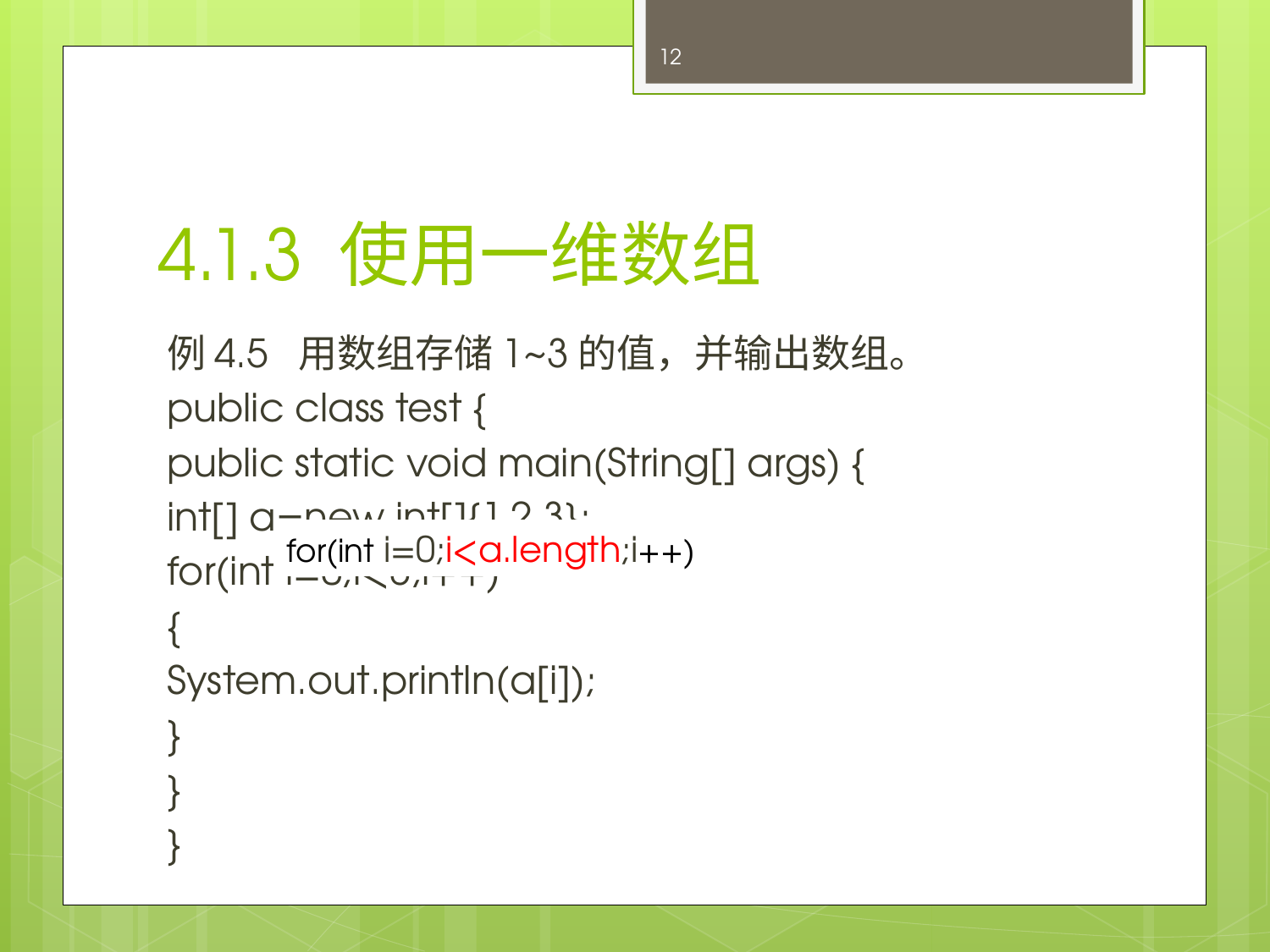

12
# 4.1.3 使用一维数组
例4.5  用数组存储1~3的值，并输出数组。
public class test {
public static void main(String[] args) {
	int[] a=new int[]{1,2,3};
	for(int i=0;i<3;i++)
		{
		System.out.println(a[i]);
		}
}
}
for(int i=0;i<a.length;i++)